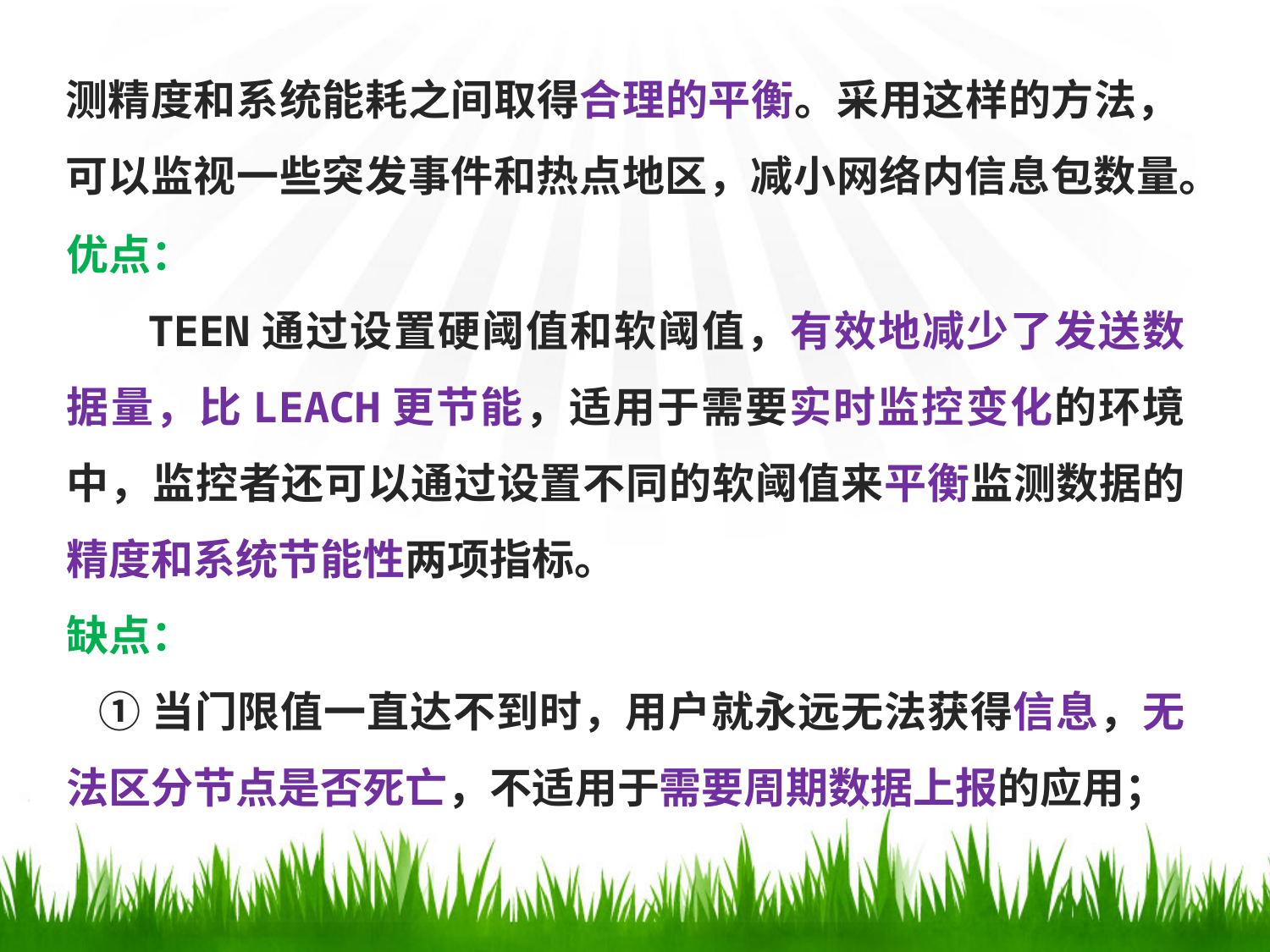

测精度和系统能耗之间取得合理的平衡。采用这样的方法，可以监视一些突发事件和热点地区，减小网络内信息包数量。

优点：
   TEEN通过设置硬阈值和软阈值，有效地减少了发送数据量，比LEACH更节能，适用于需要实时监控变化的环境中，监控者还可以通过设置不同的软阈值来平衡监测数据的精度和系统节能性两项指标。
缺点：
   ①当门限值一直达不到时，用户就永远无法获得信息，无法区分节点是否死亡，不适用于需要周期数据上报的应用；